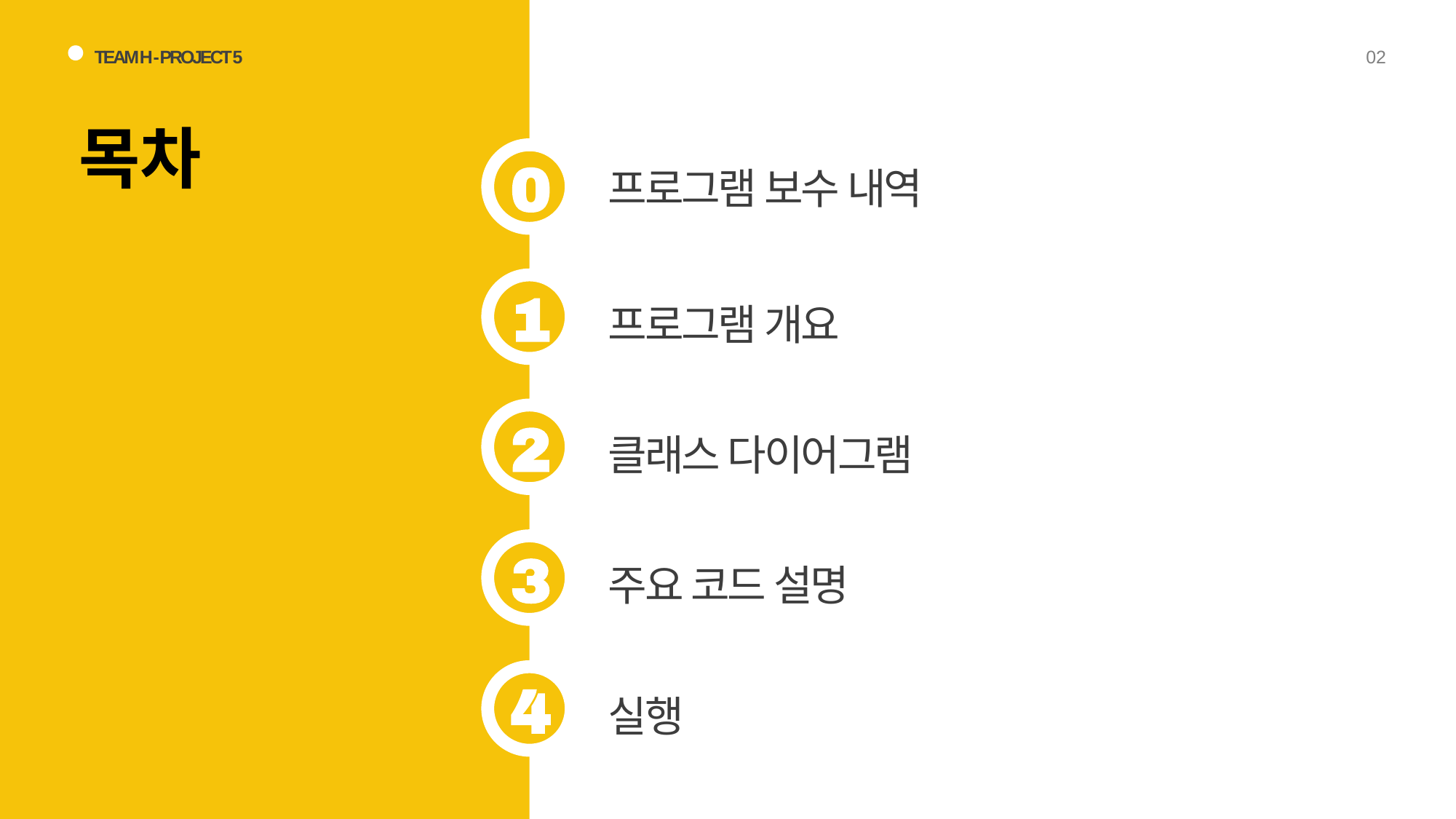

TEAM H - PROJECT 5
02

목차
0
프로그램 보수 내역
1
프로그램 개요
2
클래스 다이어그램
3
주요 코드 설명
4
실행